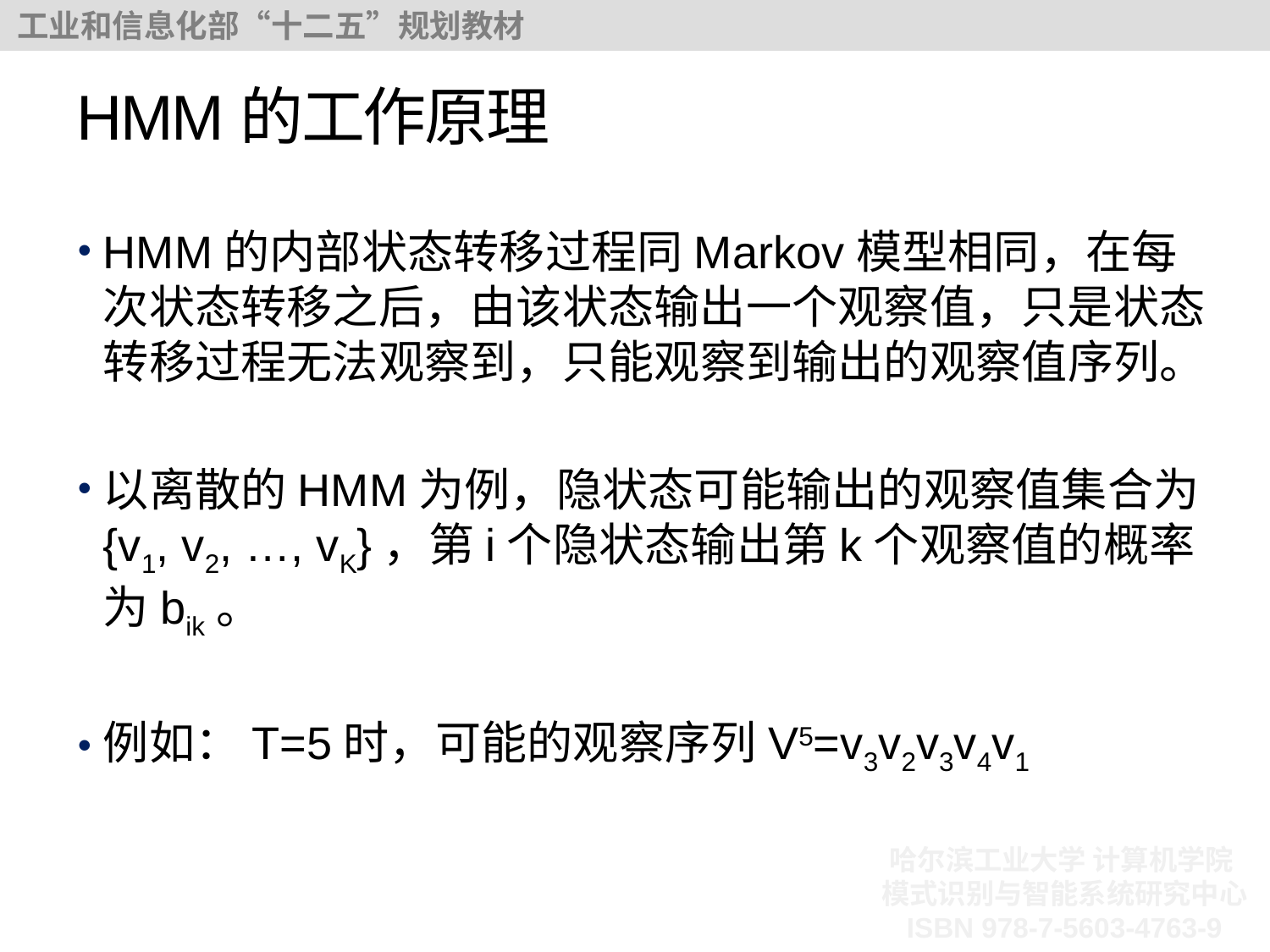

# HMM的工作原理
HMM的内部状态转移过程同Markov模型相同，在每次状态转移之后，由该状态输出一个观察值，只是状态转移过程无法观察到，只能观察到输出的观察值序列。

以离散的HMM为例，隐状态可能输出的观察值集合为{v1, v2, …, vK}，第i个隐状态输出第k个观察值的概率为bik。

例如：T=5时，可能的观察序列V5=v3v2v3v4v1